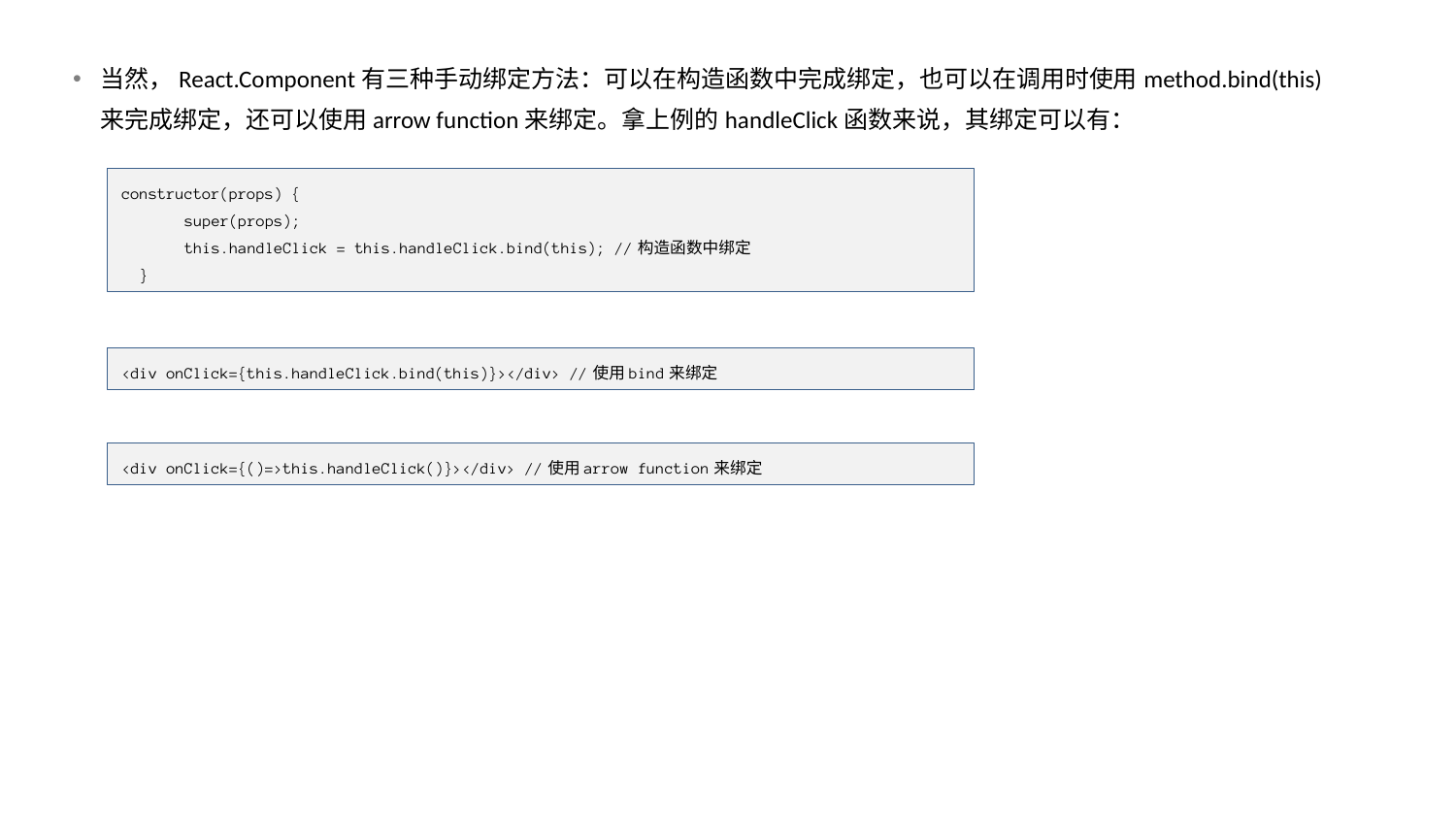

当然，React.Component有三种手动绑定方法：可以在构造函数中完成绑定，也可以在调用时使用method.bind(this)来完成绑定，还可以使用arrow function来绑定。拿上例的handleClick函数来说，其绑定可以有：

constructor(props) {
       super(props);
       this.handleClick = this.handleClick.bind(this); //构造函数中绑定
  }
<div onClick={this.handleClick.bind(this)}></div> //使用bind来绑定
<div onClick={()=>this.handleClick()}></div> //使用arrow function来绑定